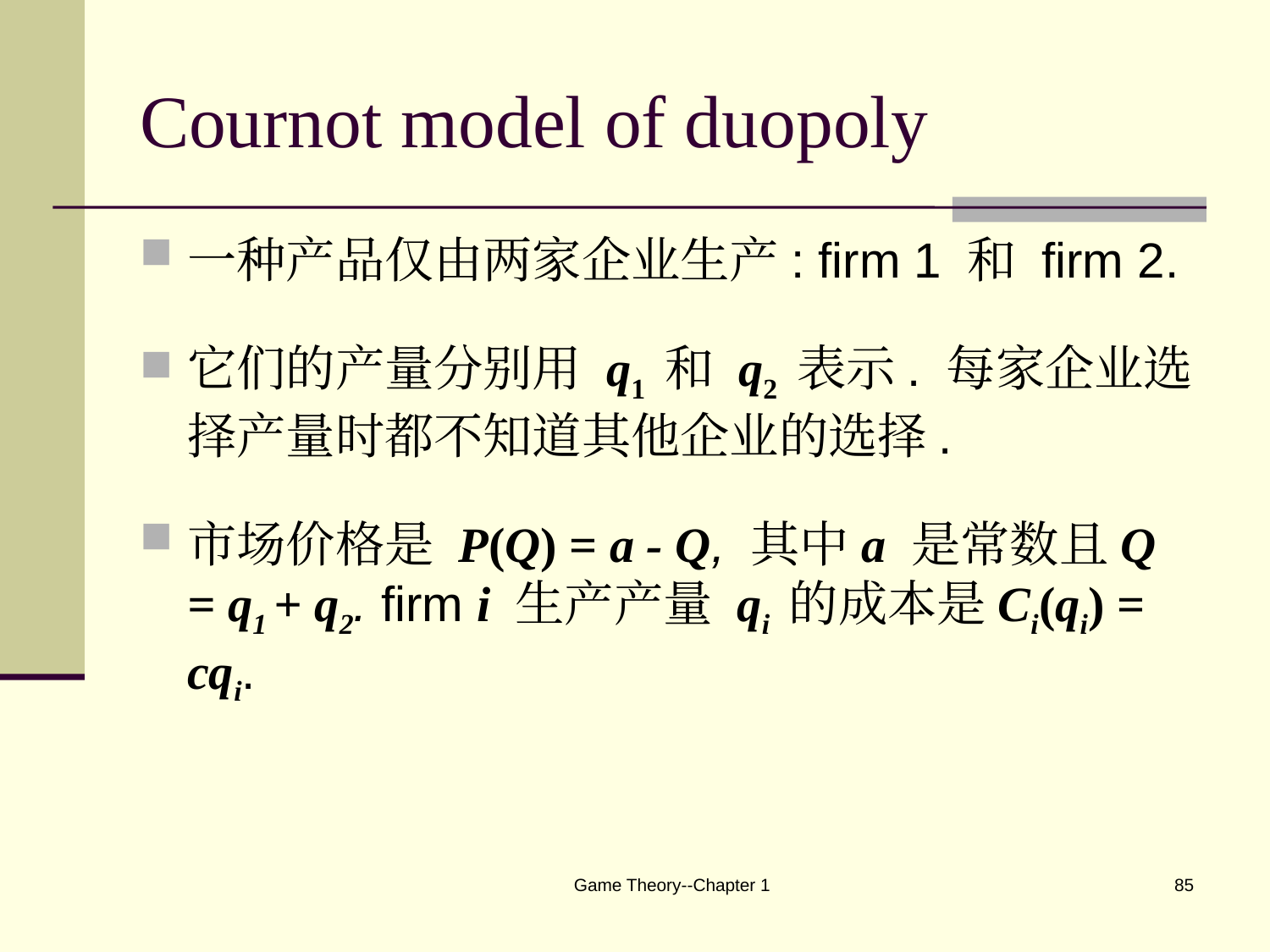

# Cournot model of duopoly
一种产品仅由两家企业生产: firm 1 和 firm 2.

它们的产量分别用 q1 和 q2 表示. 每家企业选择产量时都不知道其他企业的选择.

市场价格是 P(Q) = a - Q, 其中a 是常数且Q = q1 + q2. firm i 生产产量 qi 的成本是Ci(qi) = cqi.
Game Theory--Chapter 1
85